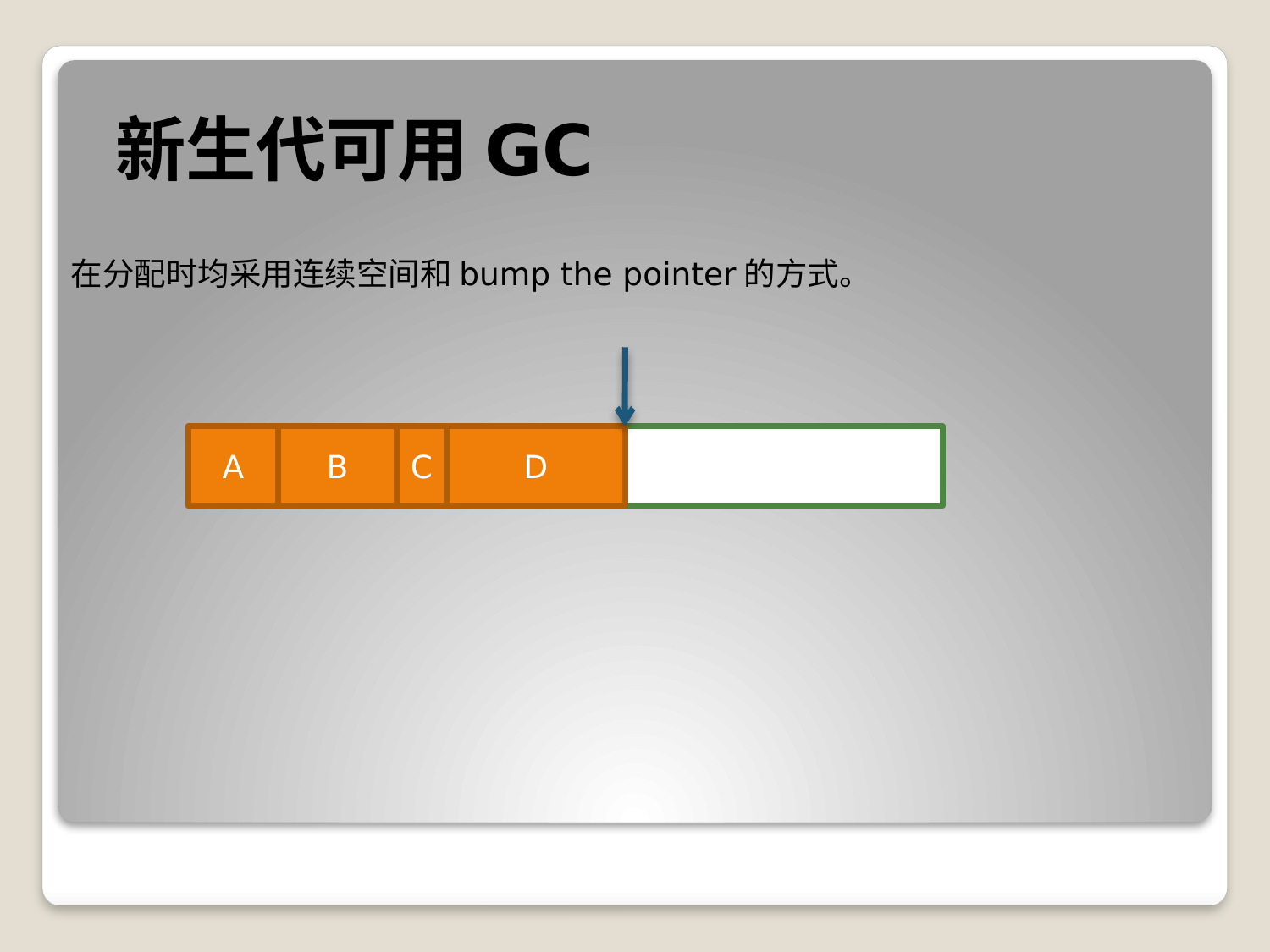

新生代可用GC
在分配时均采用连续空间和bump the pointer的方式。

A
B
C
D